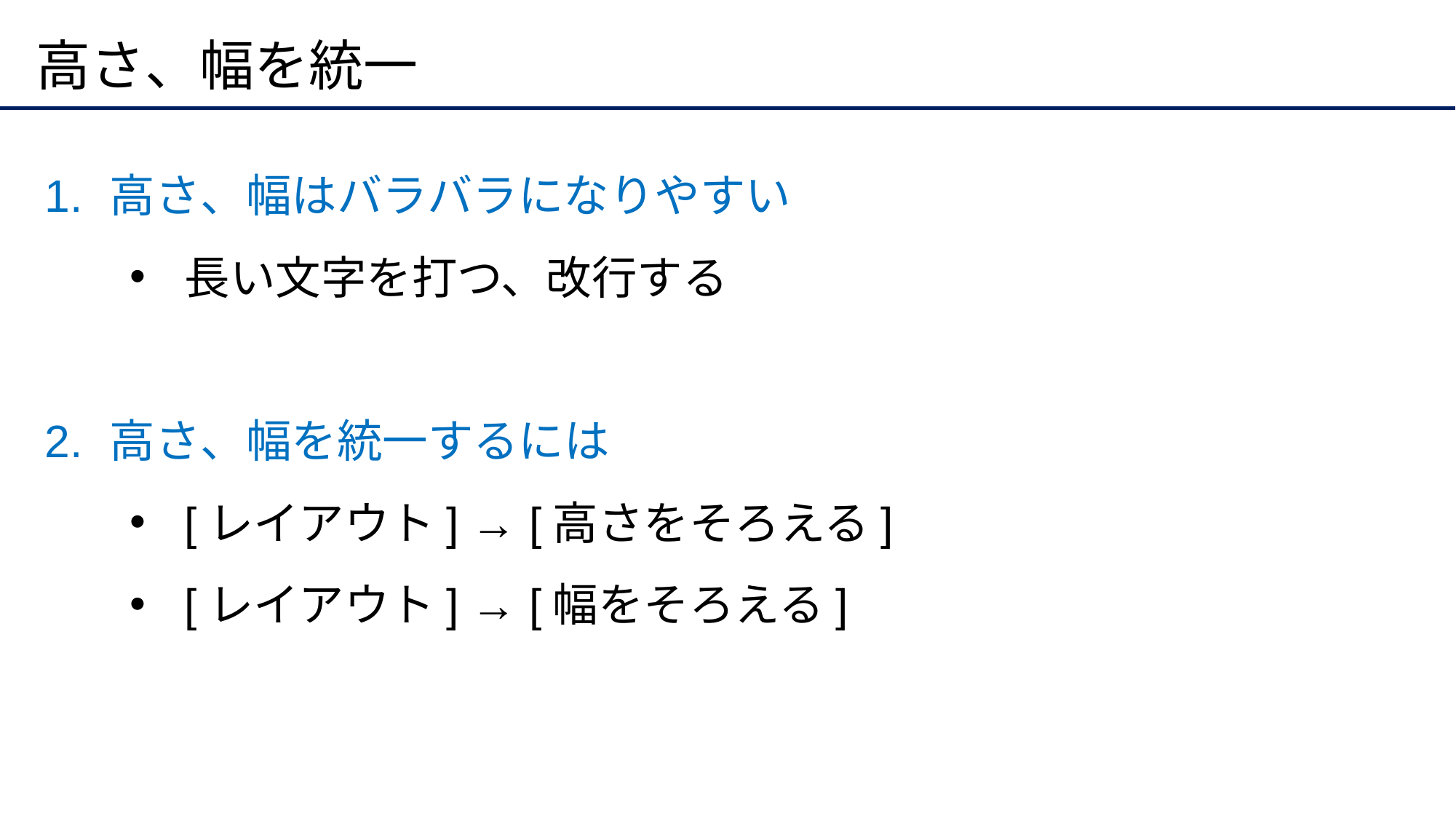

# 高さ、幅を統一
高さ、幅はバラバラになりやすい
長い文字を打つ、改行する

高さ、幅を統一するには
[レイアウト] → [高さをそろえる]
[レイアウト] → [幅をそろえる]